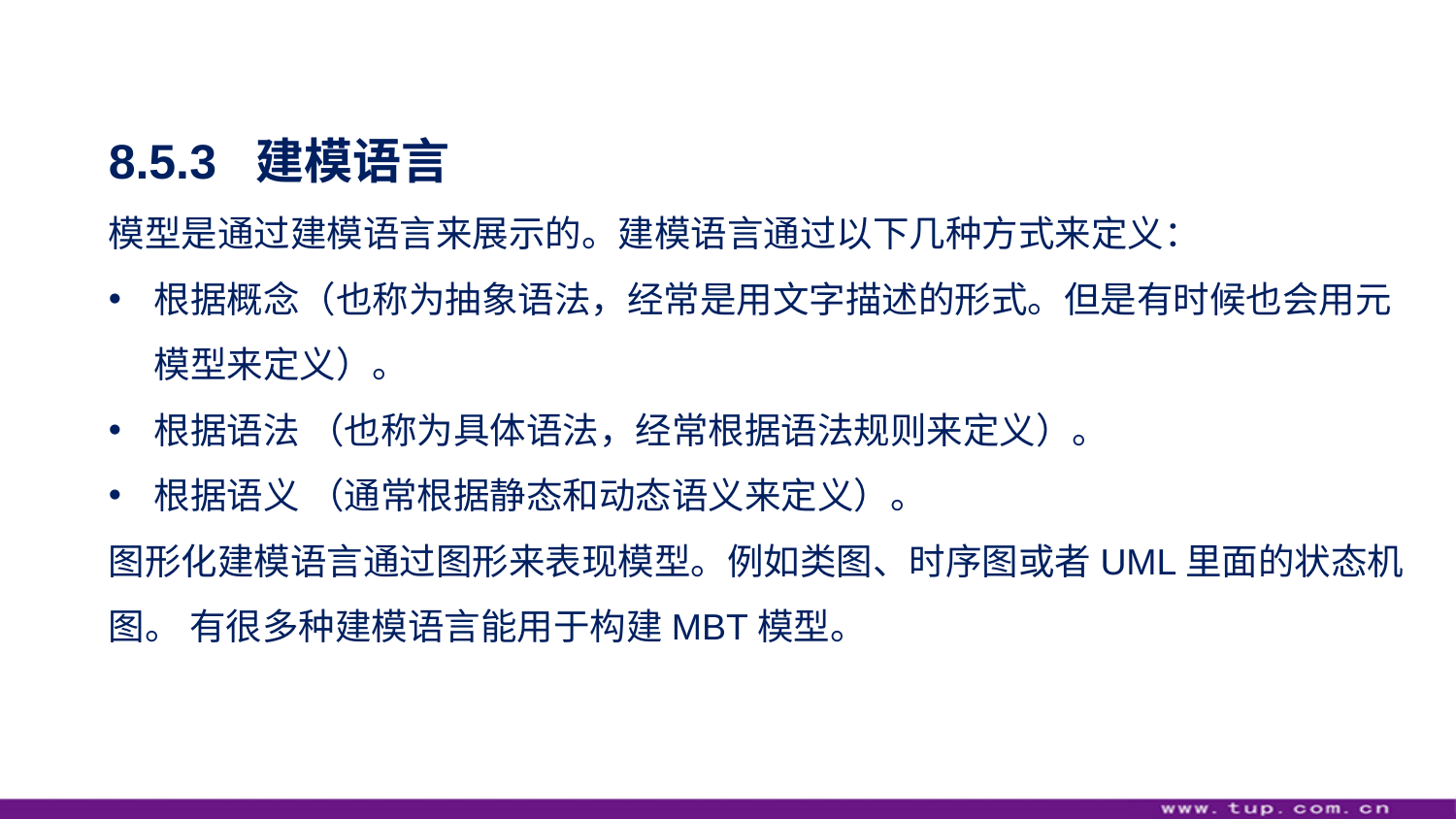

8.5.3  建模语言
模型是通过建模语言来展示的。建模语言通过以下几种方式来定义：
根据概念（也称为抽象语法，经常是用文字描述的形式。但是有时候也会用元模型来定义）。
根据语法 （也称为具体语法，经常根据语法规则来定义）。
根据语义 （通常根据静态和动态语义来定义）。
图形化建模语言通过图形来表现模型。例如类图、时序图或者UML里面的状态机图。 有很多种建模语言能用于构建MBT模型。